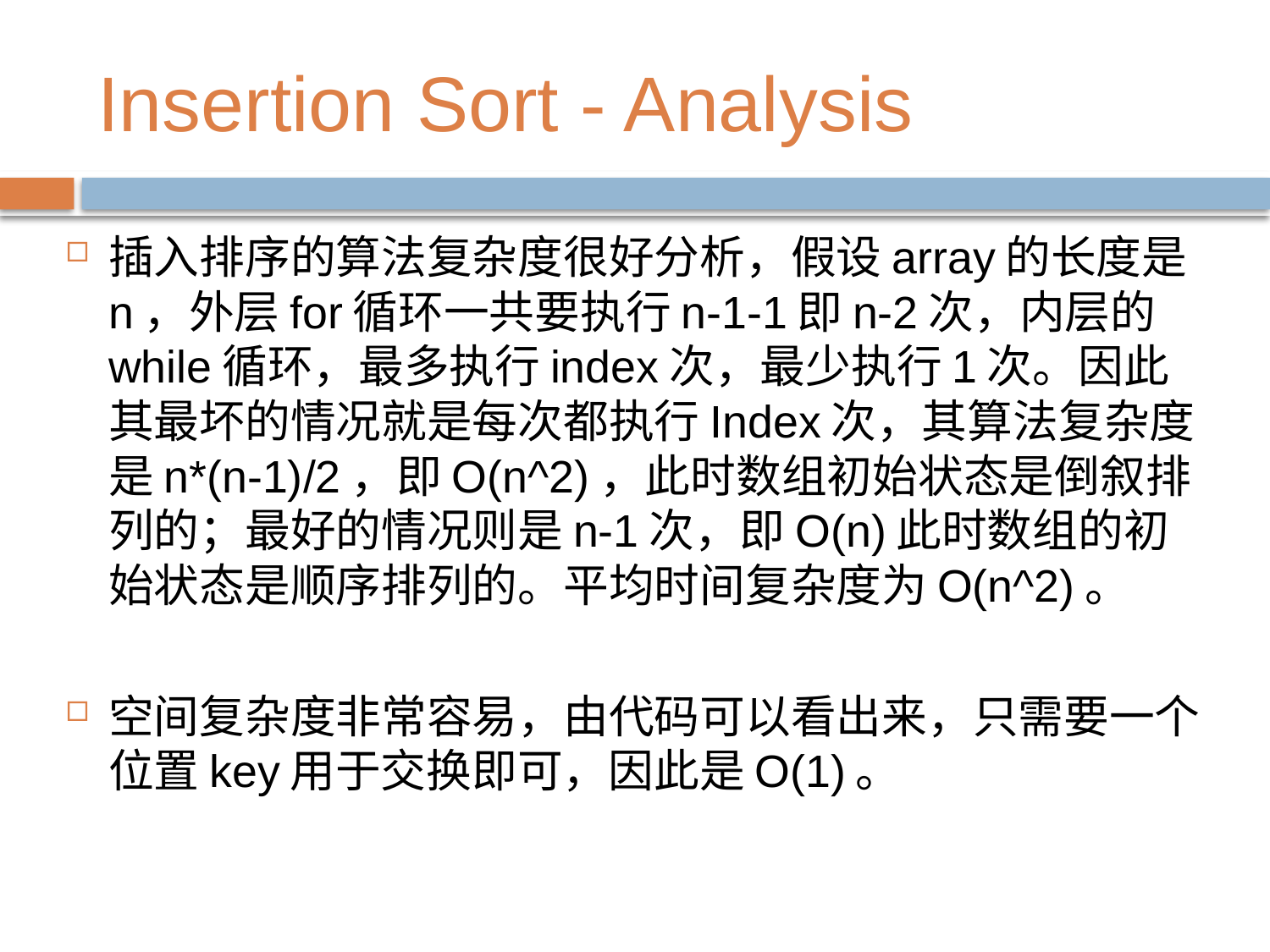

# Insertion Sort - Analysis
11
插入排序的算法复杂度很好分析，假设array的长度是n，外层for循环一共要执行n-1-1即n-2次，内层的while循环，最多执行index次，最少执行1次。因此其最坏的情况就是每次都执行Index次，其算法复杂度是n*(n-1)/2，即O(n^2)，此时数组初始状态是倒叙排列的；最好的情况则是n-1次，即O(n)此时数组的初始状态是顺序排列的。平均时间复杂度为O(n^2)。

空间复杂度非常容易，由代码可以看出来，只需要一个位置key用于交换即可，因此是O(1)。